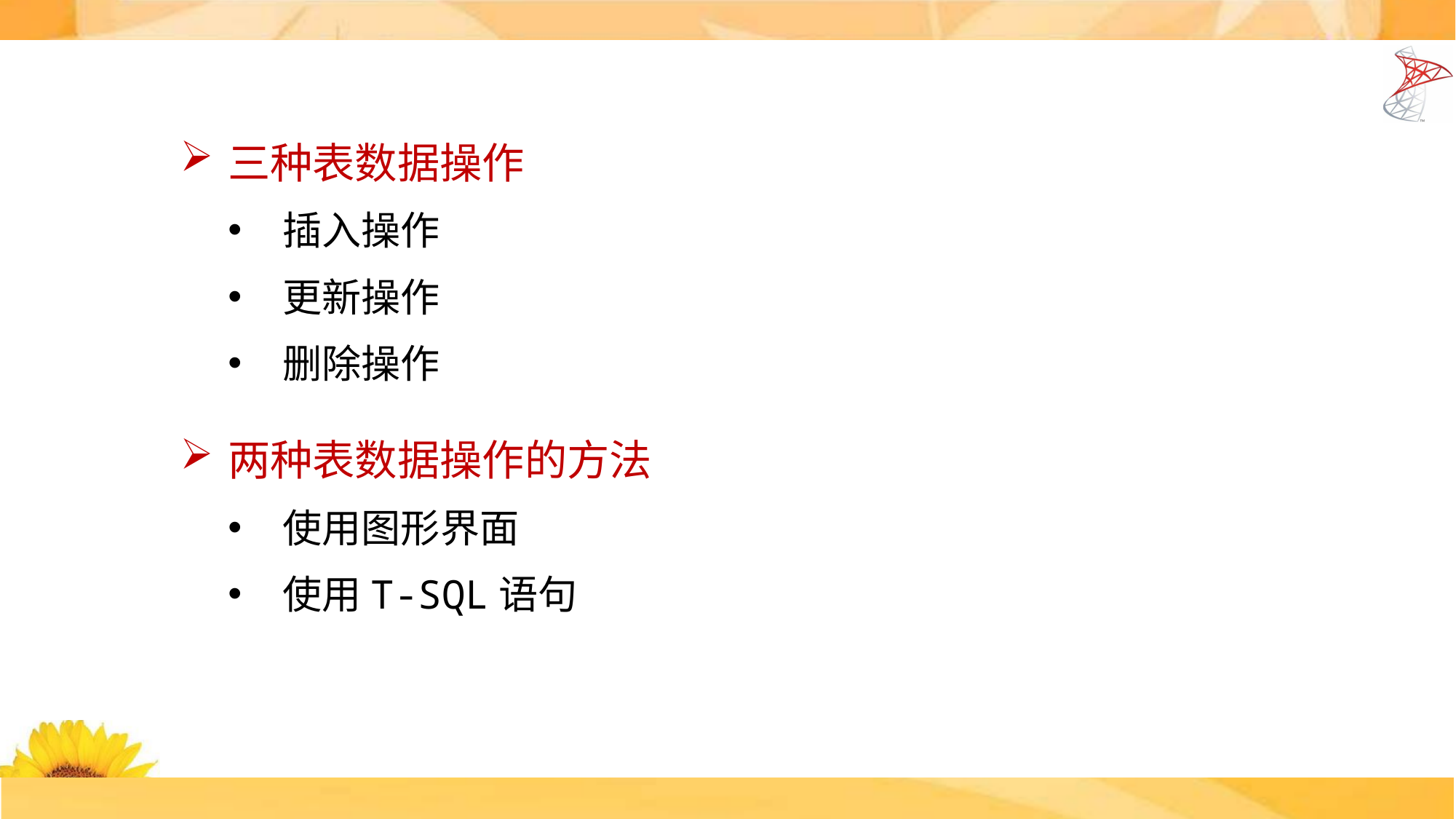

三种表数据操作
插入操作
更新操作
删除操作
两种表数据操作的方法
使用图形界面
使用T-SQL语句